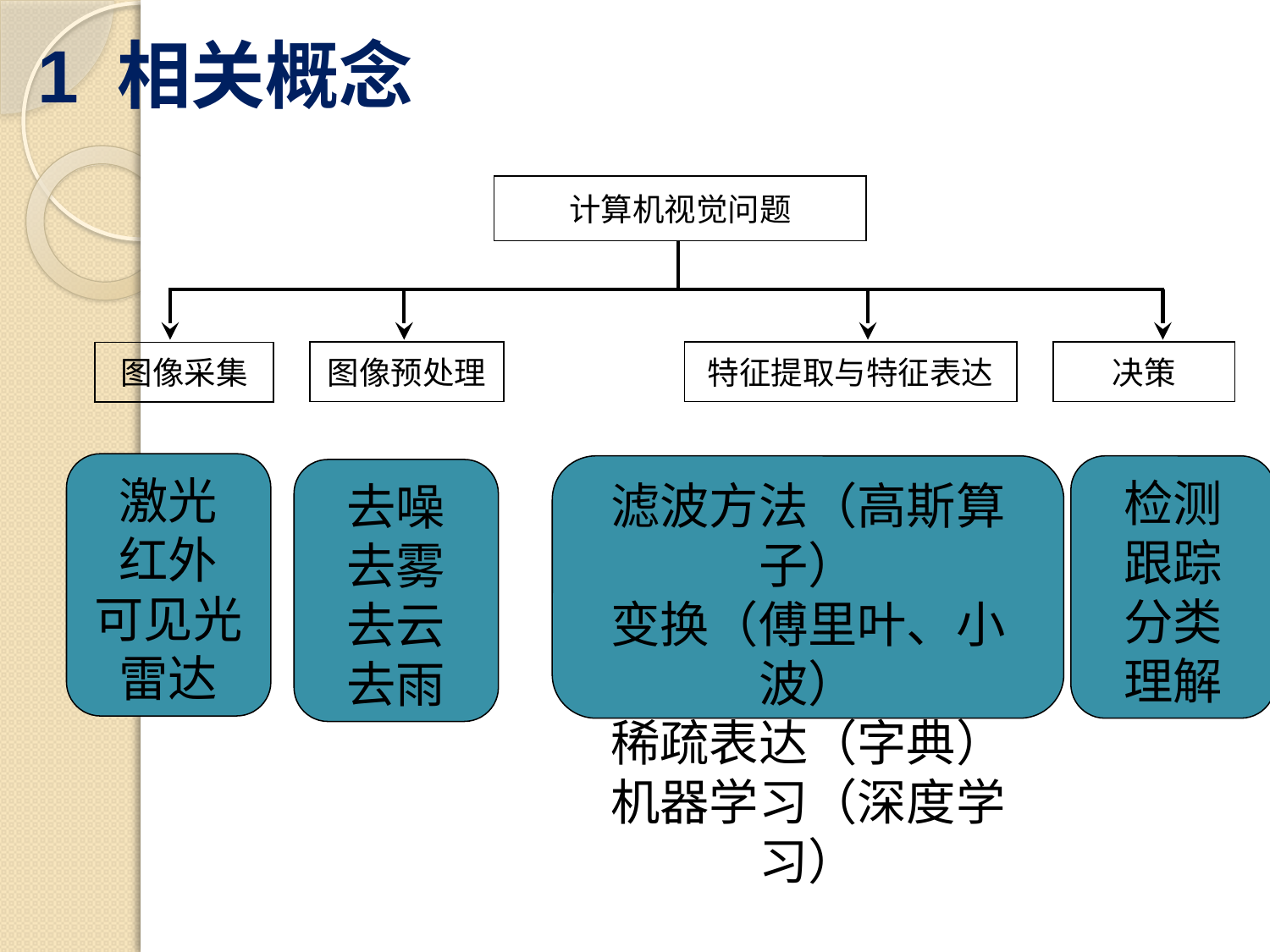

1 相关概念

计算机视觉问题
图像预处理
特征提取与特征表达
决策
图像采集
激光
红外
可见光
雷达
滤波方法（高斯算子）
变换（傅里叶、小波）
稀疏表达（字典）
机器学习（深度学习）
检测
跟踪
分类
理解
去噪
去雾
去云
去雨